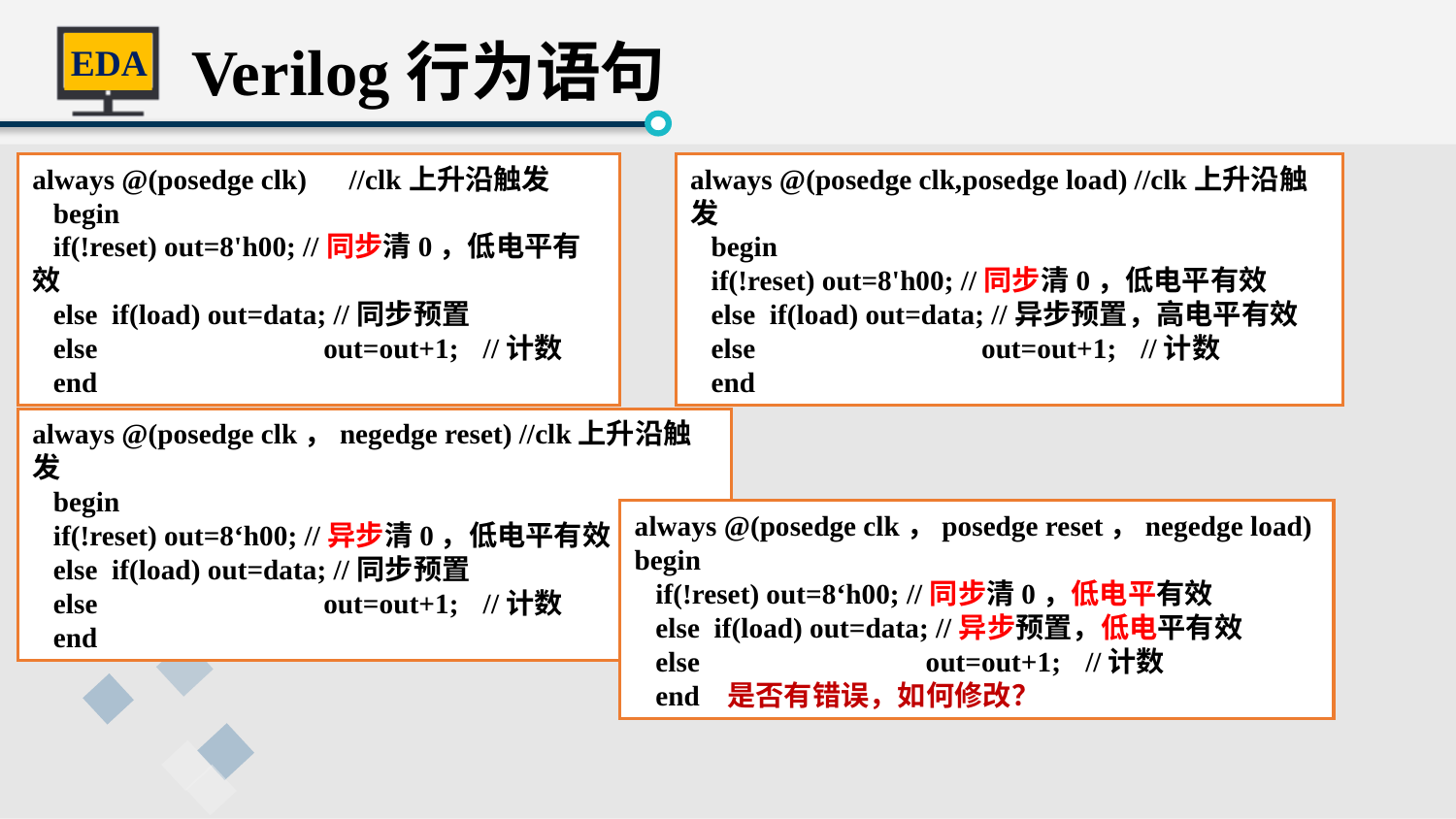

Verilog行为语句
always @(posedge clk)      //clk上升沿触发
   begin
   if(!reset) out=8'h00; //同步清0，低电平有效
   else  if(load) out=data; //同步预置
   else	 	out=out+1;	  //计数
   end
always @(posedge clk,posedge load) //clk上升沿触发
   begin
   if(!reset) out=8'h00; //同步清0，低电平有效
   else  if(load) out=data; //异步预置，高电平有效
   else	 	out=out+1;	  //计数
   end
always @(posedge clk，negedge reset) //clk上升沿触发
   begin
   if(!reset) out=8‘h00; //异步清0，低电平有效
   else  if(load) out=data; //同步预置
   else	 	out=out+1;	  //计数
   end
always @(posedge clk，posedge reset，negedge load) begin
   if(!reset) out=8‘h00; //同步清0，低电平有效
   else  if(load) out=data; //异步预置，低电平有效
   else	 	out=out+1;	  //计数
   end   是否有错误，如何修改？